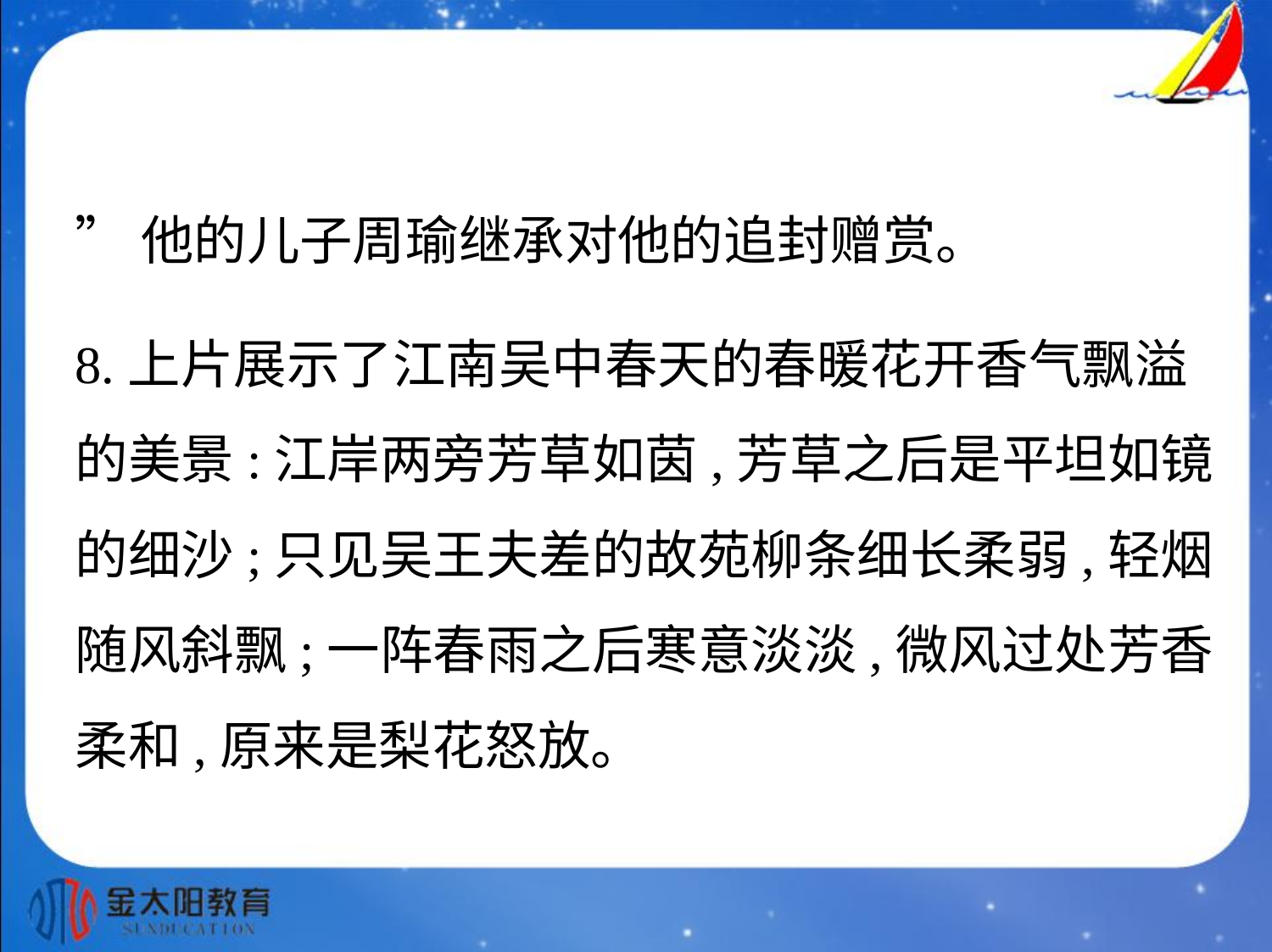

”他的儿子周瑜继承对他的追封赠赏。
8.上片展示了江南吴中春天的春暖花开香气飘溢
的美景:江岸两旁芳草如茵,芳草之后是平坦如镜
的细沙;只见吴王夫差的故苑柳条细长柔弱,轻烟
随风斜飘;一阵春雨之后寒意淡淡,微风过处芳香
柔和,原来是梨花怒放。